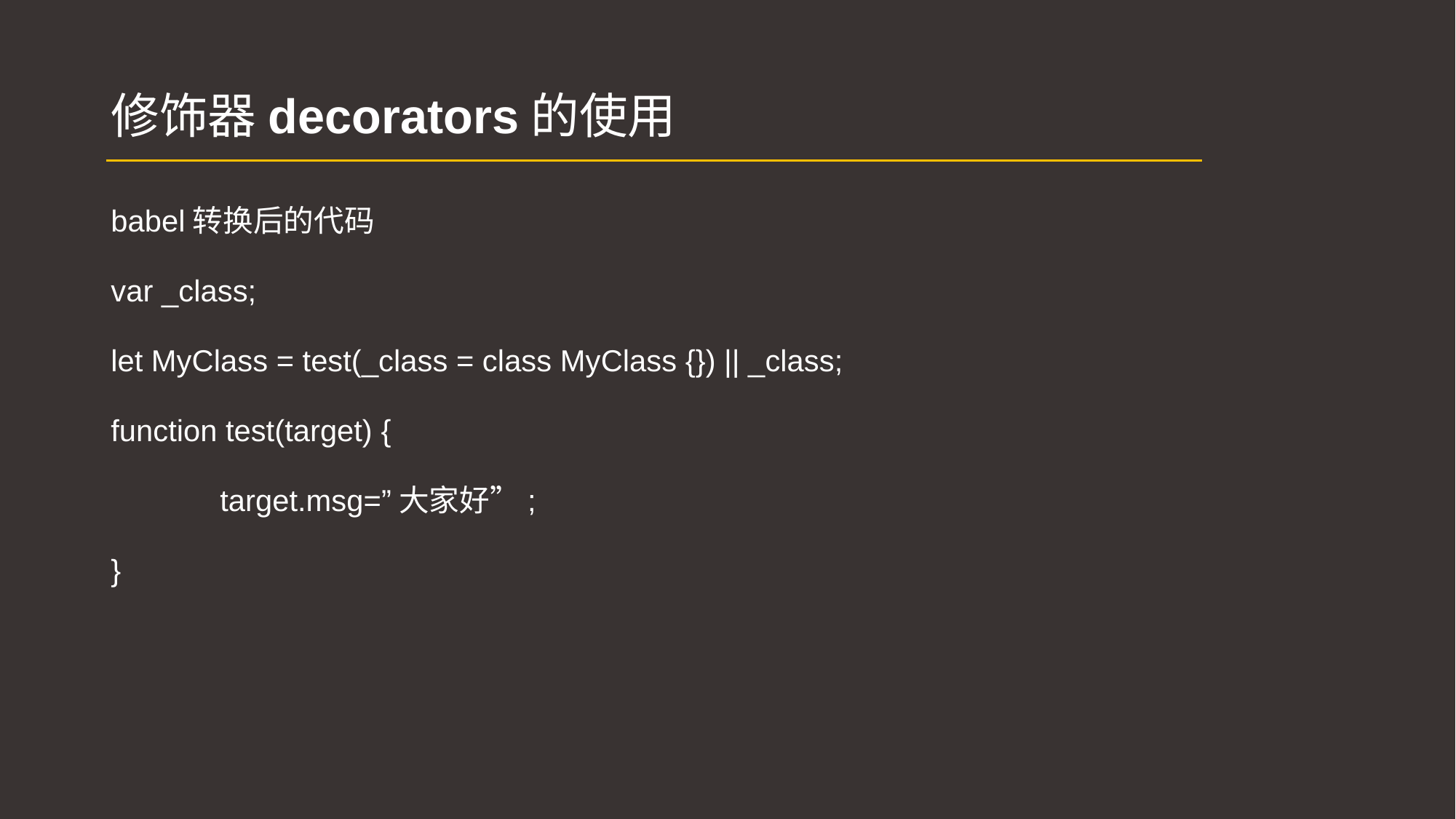

# 修饰器decorators的使用
babel转换后的代码
var _class;
let MyClass = test(_class = class MyClass {}) || _class;
function test(target) {
	target.msg=”大家好”;
}